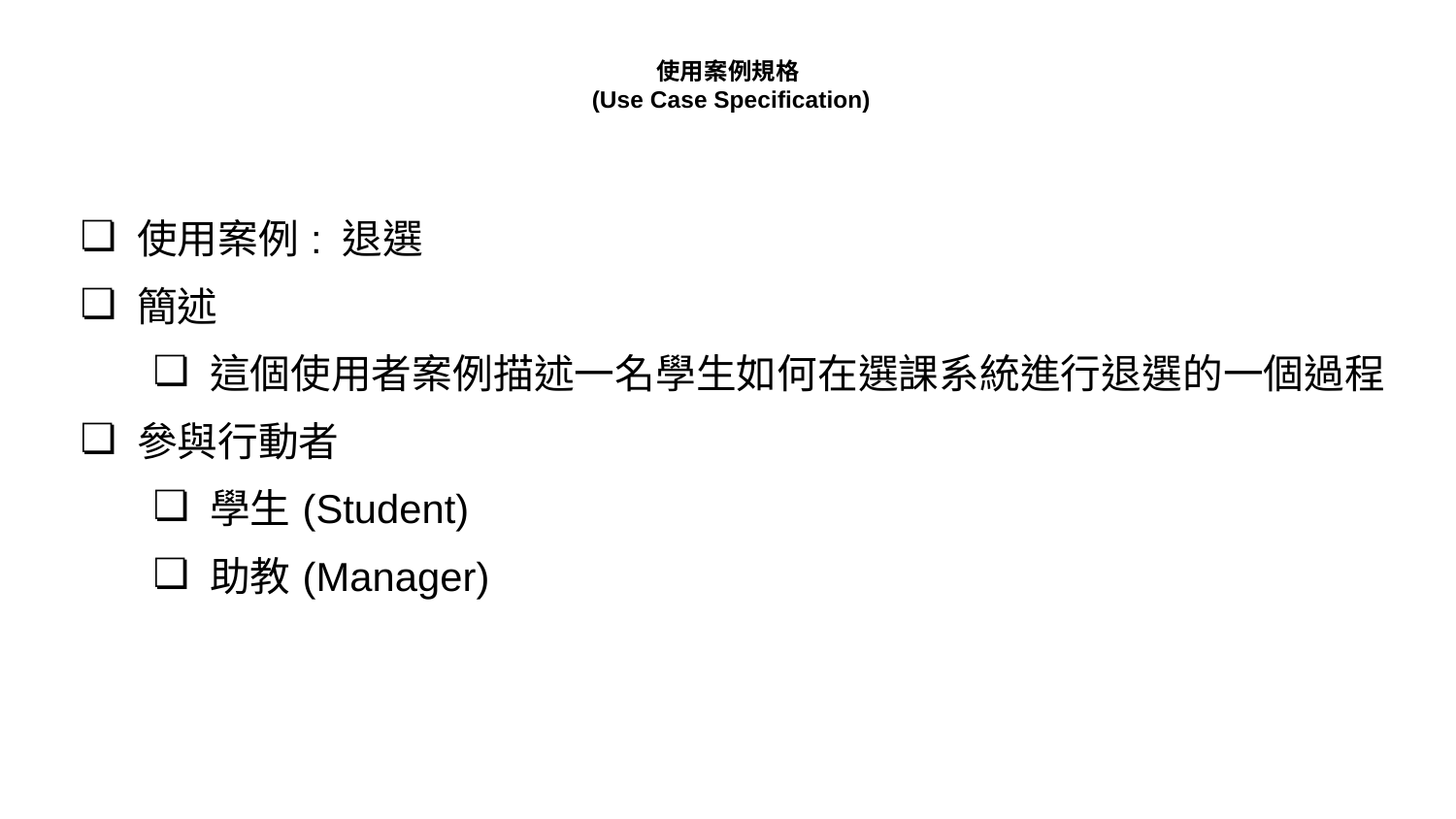

# 使用案例規格
 (Use Case Specification)
使用案例: 退選
簡述
這個使用者案例描述一名學生如何在選課系統進行退選的一個過程
參與行動者
學生(Student)
助教(Manager)